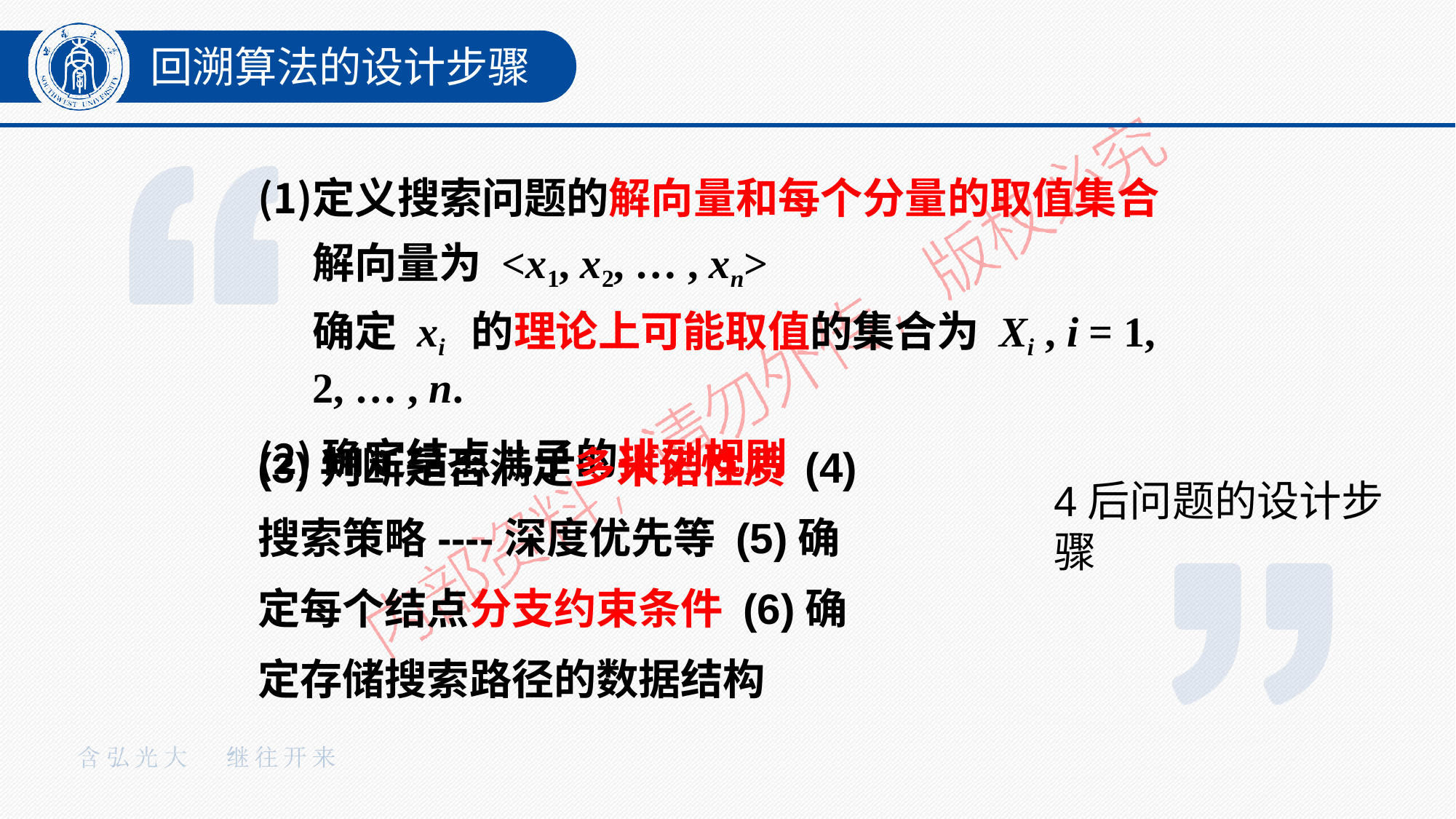

回溯算法的设计步骤
定义搜索问题的解向量和每个分量的取值集合 解向量为 <x1, x2, … , xn>
确定 xi 的理论上可能取值的集合为 Xi , i = 1, 2, … , n.
确定结点儿子的排列规则
(3)判断是否满足多米诺性质 (4)搜索策略----深度优先等 (5)确定每个结点分支约束条件 (6)确定存储搜索路径的数据结构
4后问题的设计步骤